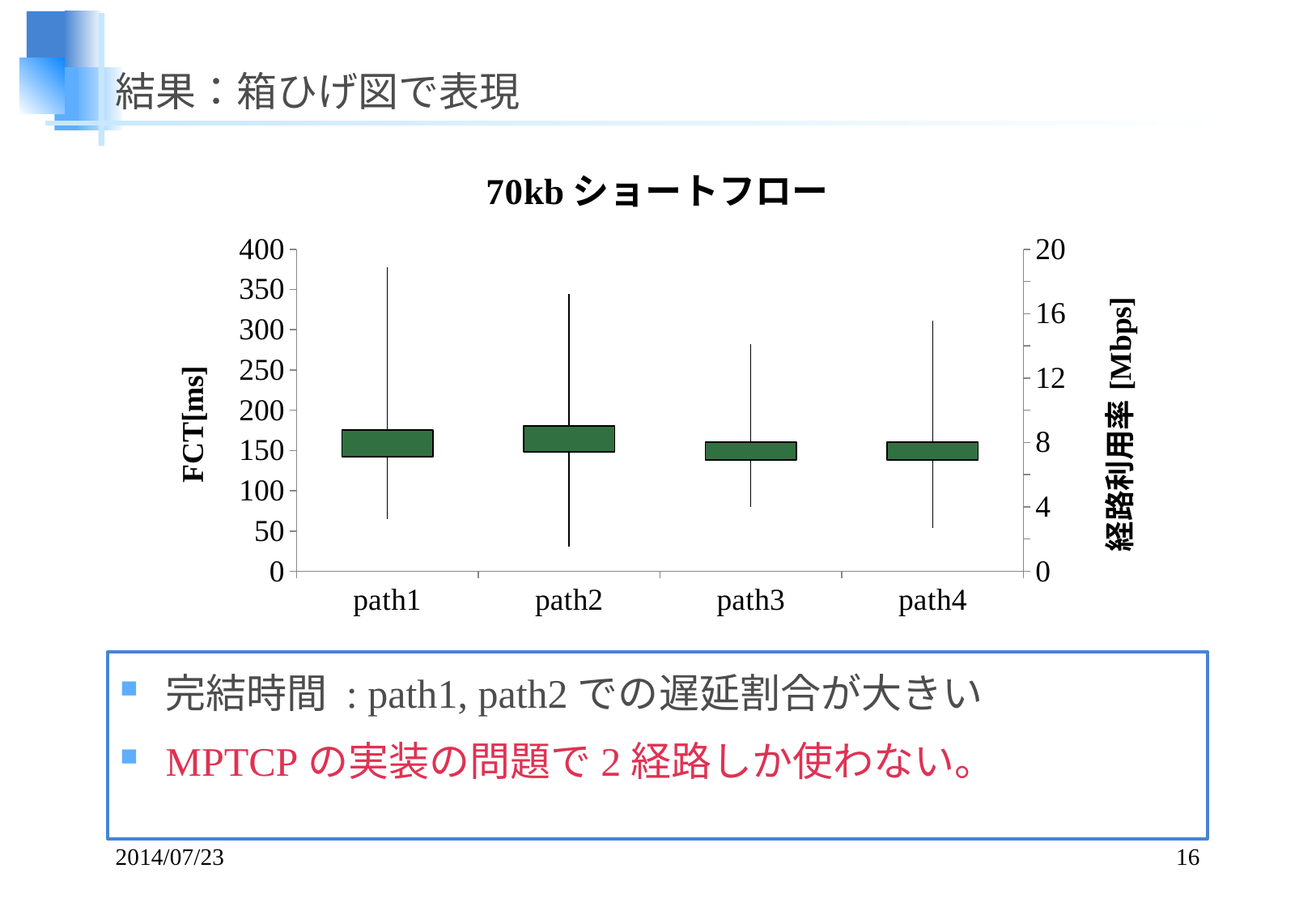

# 結果：箱ひげ図で表現

[unsupported chart]

完結時間 : path1, path2での遅延割合が大きい
MPTCPの実装の問題で2経路しか使わない。
2014/07/23
16